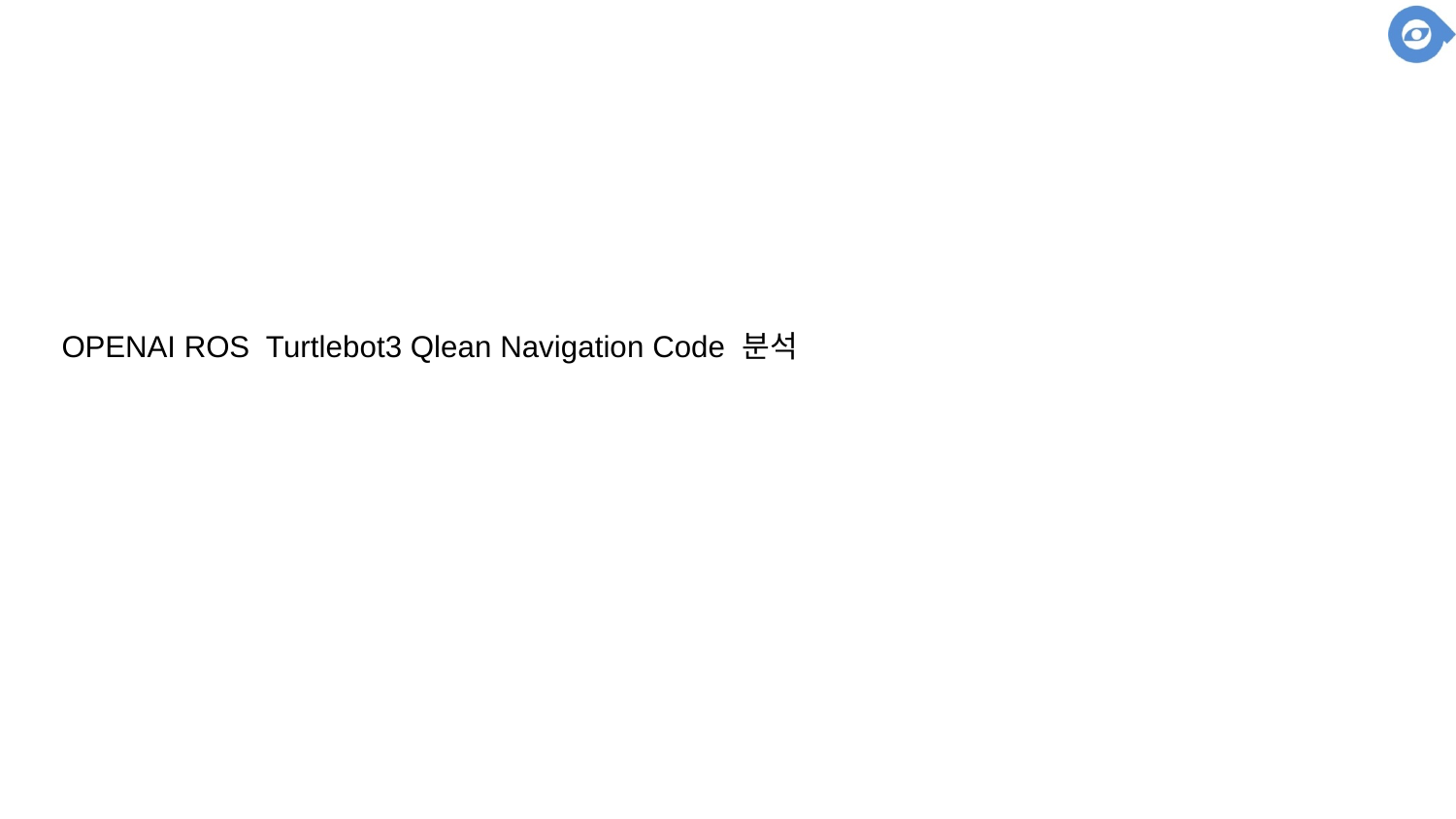

OPENAI ROS  Turtlebot3 Qlean Navigation Code 분석